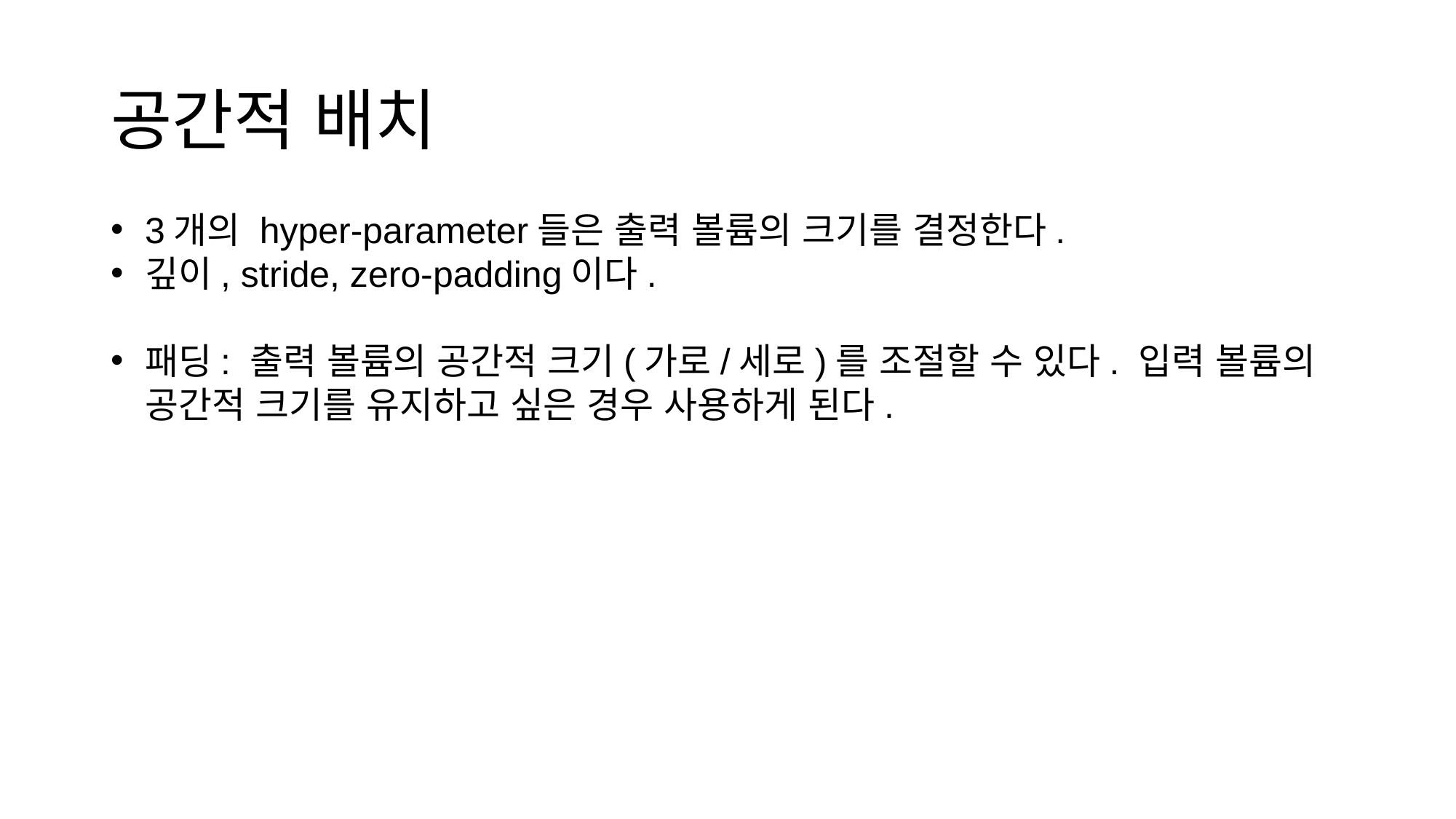

# 공간적 배치
3개의 hyper-parameter들은 출력 볼륨의 크기를 결정한다.
깊이, stride, zero-padding이다.

패딩: 출력 볼륨의 공간적 크기(가로/세로)를 조절할 수 있다. 입력 볼륨의 공간적 크기를 유지하고 싶은 경우 사용하게 된다.